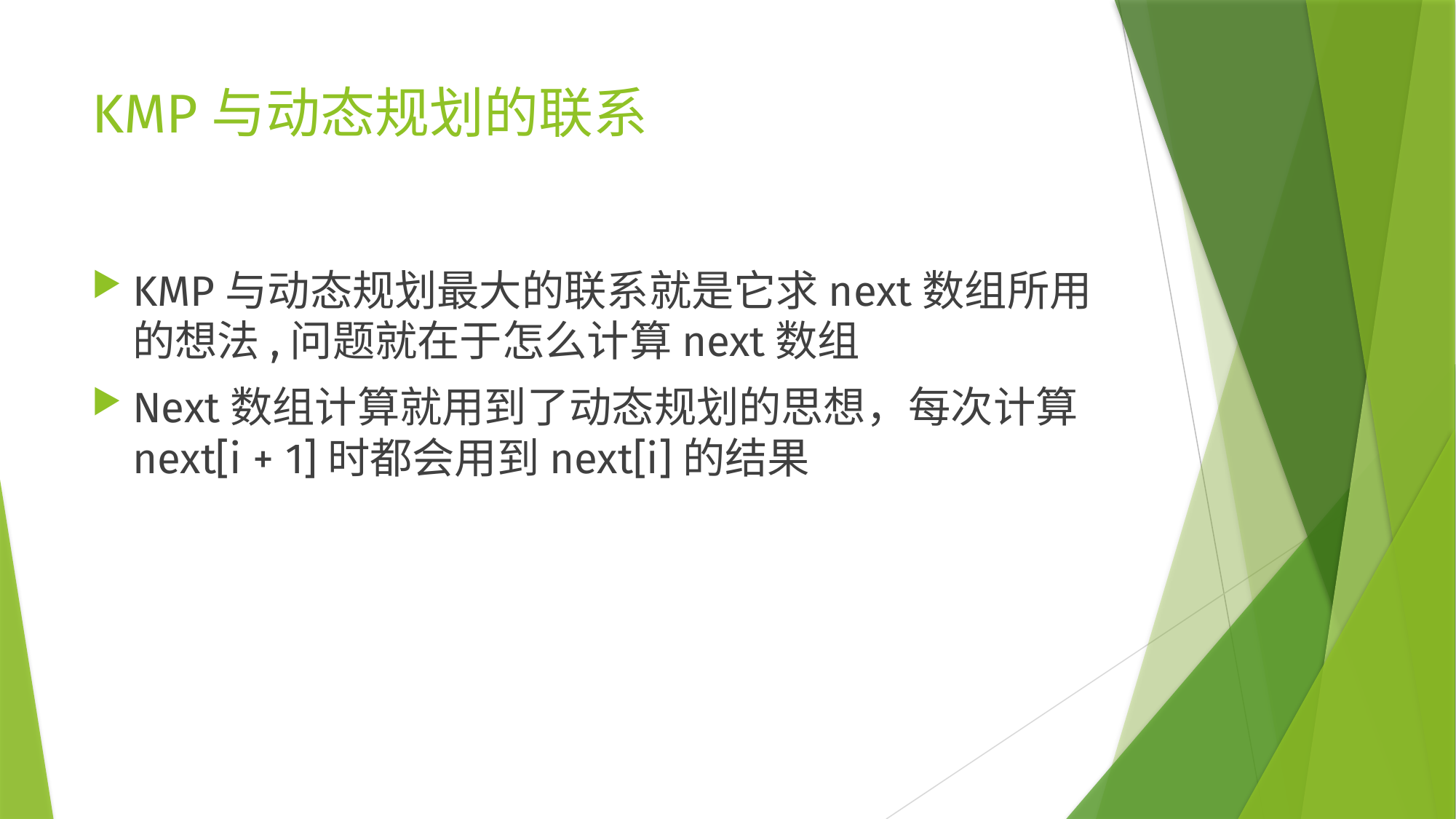

# KMP与动态规划的联系
KMP与动态规划最大的联系就是它求next数组所用的想法,问题就在于怎么计算next数组
Next数组计算就用到了动态规划的思想，每次计算next[i + 1]时都会用到next[i]的结果